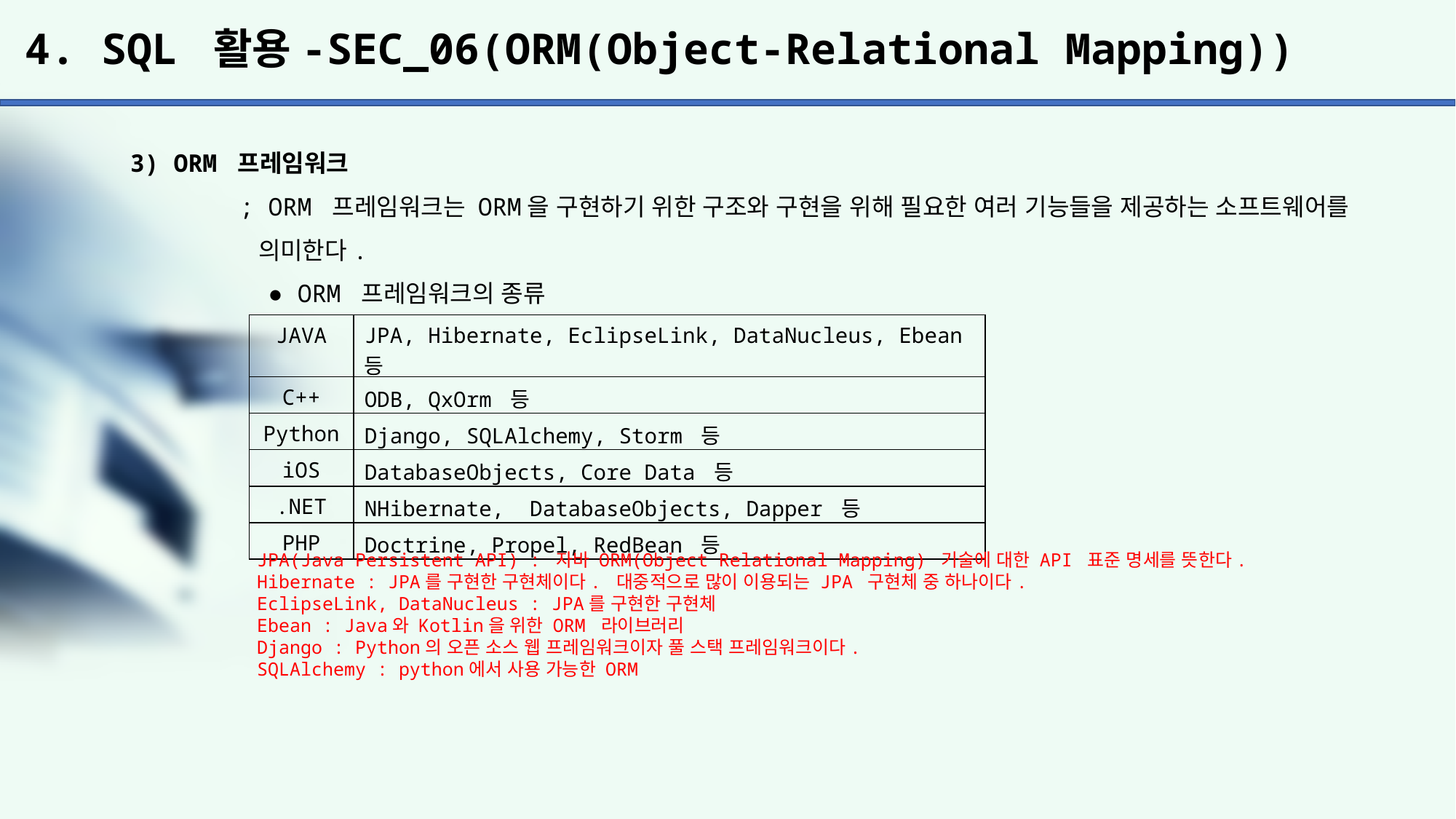

# 4. SQL 활용-SEC_06(ORM(Object-Relational Mapping))
3) ORM 프레임워크
	; ORM 프레임워크는 ORM을 구현하기 위한 구조와 구현을 위해 필요한 여러 기능들을 제공하는 소프트웨어를
	  의미한다.
	  ● ORM 프레임워크의 종류

| JAVA | JPA, Hibernate, EclipseLink, DataNucleus, Ebean 등 |
| --- | --- |
| C++ | ODB, QxOrm 등 |
| Python | Django, SQLAlchemy, Storm 등 |
| iOS | DatabaseObjects, Core Data 등 |
| .NET | NHibernate, DatabaseObjects, Dapper 등 |
| PHP | Doctrine, Propel, RedBean 등 |
JPA(Java Persistent API) : 자바 ORM(Object Relational Mapping) 기술에 대한 API 표준 명세를 뜻한다.
Hibernate : JPA를 구현한 구현체이다. 대중적으로 많이 이용되는 JPA 구현체 중 하나이다.
EclipseLink, DataNucleus : JPA를 구현한 구현체
Ebean : Java와 Kotlin을 위한 ORM 라이브러리
Django : Python의 오픈 소스 웹 프레임워크이자 풀 스택 프레임워크이다.
SQLAlchemy : python에서 사용 가능한 ORM